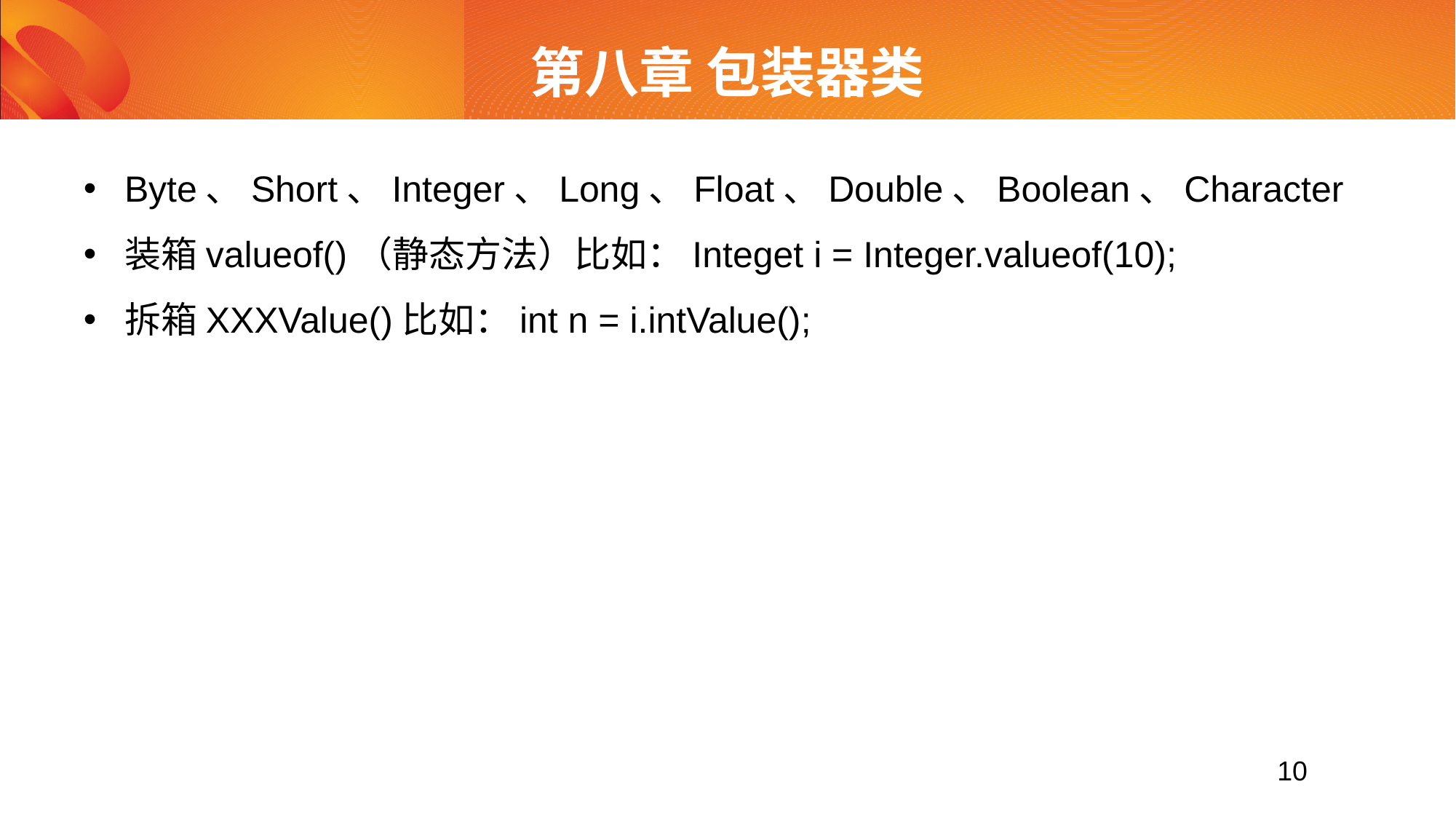

# 第八章 包装器类
Byte、Short、Integer、Long、Float、Double、Boolean、Character
装箱valueof()（静态方法）比如：Integet i = Integer.valueof(10);
拆箱XXXValue()比如：int n = i.intValue();